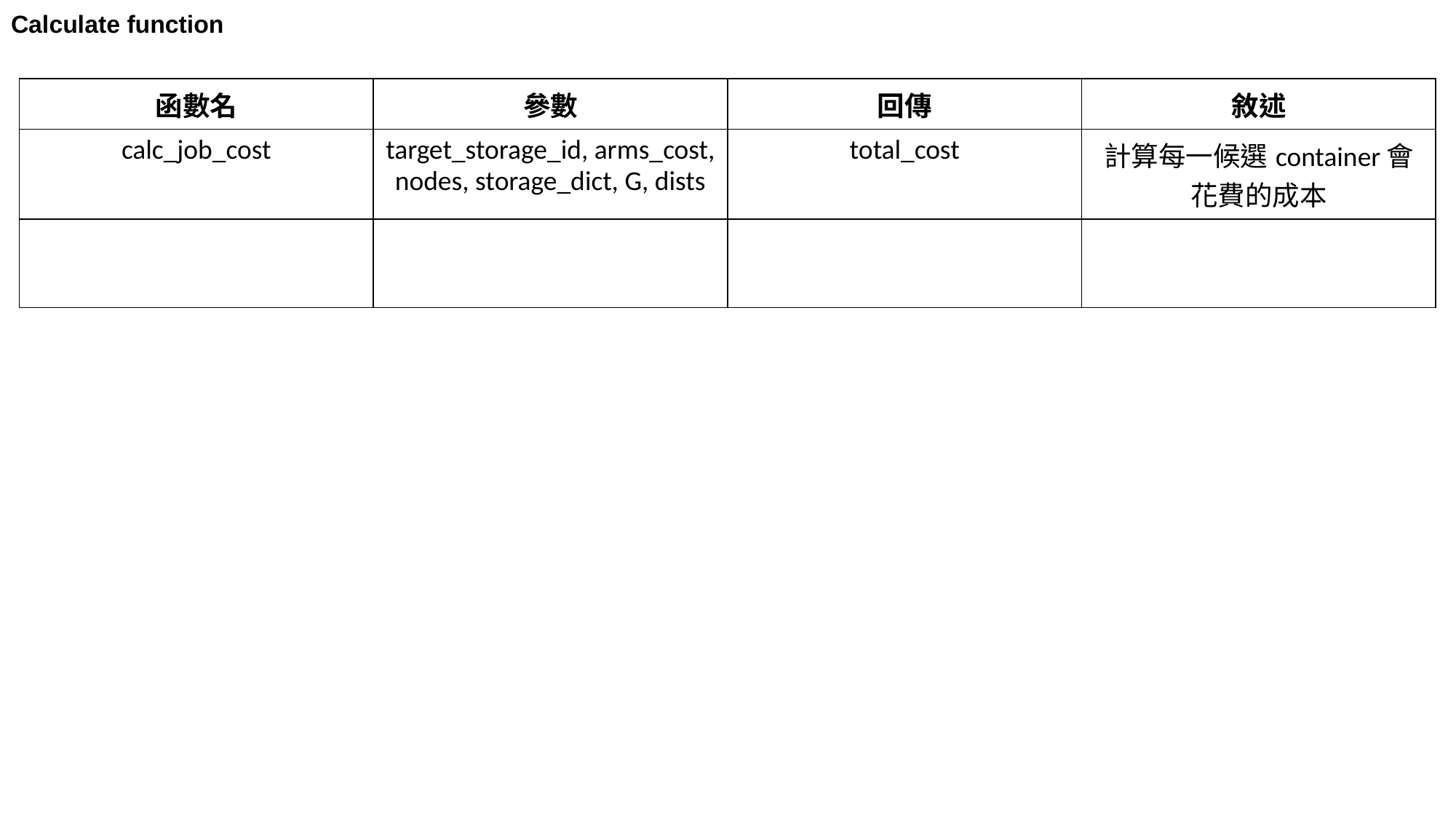

Calculate function
| 函數名 | 參數 | 回傳 | 敘述 |
| --- | --- | --- | --- |
| ﻿﻿calc\_job\_cost | ﻿target\_storage\_id, arms\_cost, nodes, storage\_dict, G, dists | ﻿total\_cost | 計算每一候選container會花費的成本 |
|  |  |  |  |